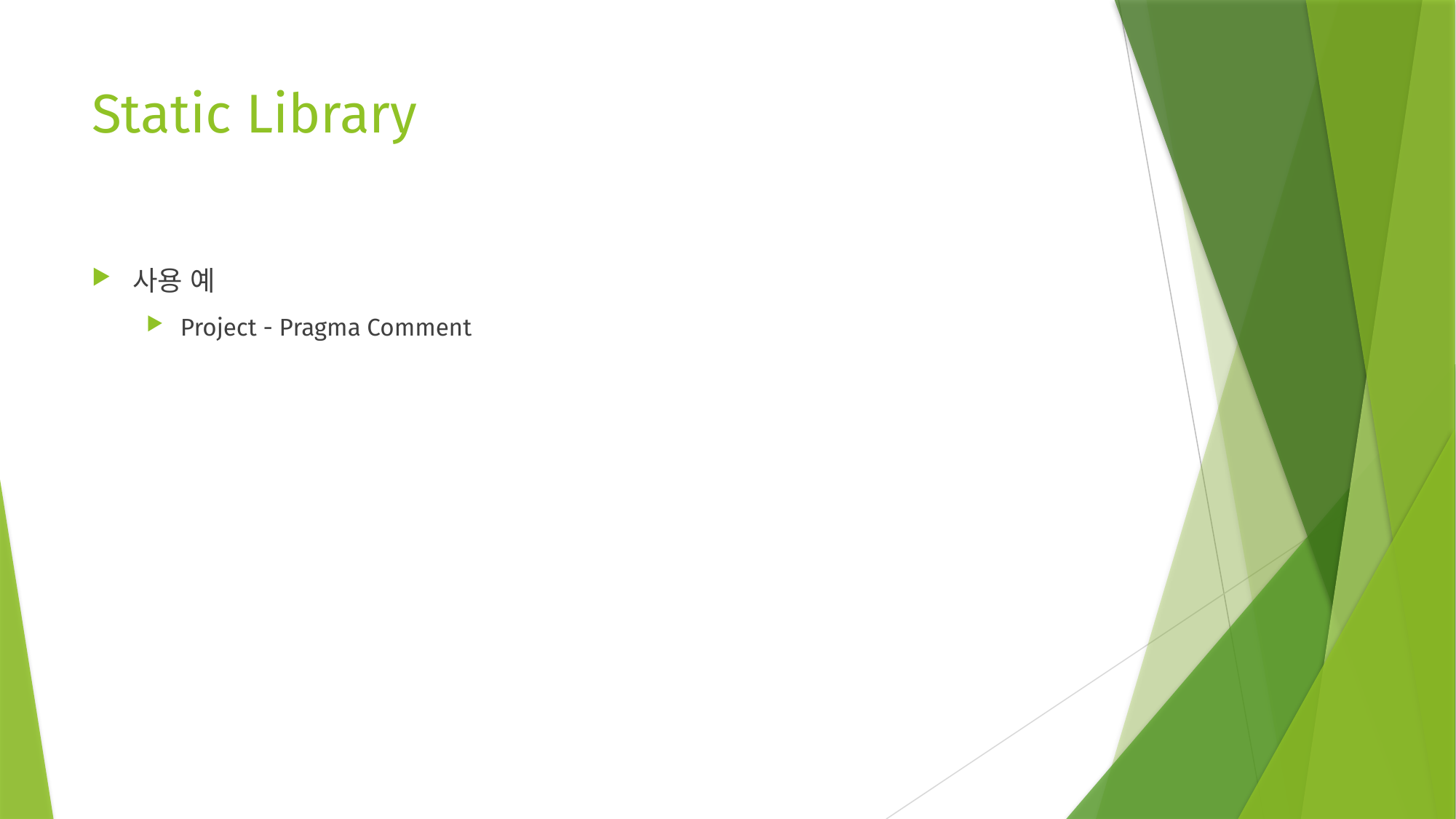

# Static Library
사용 예
Project - Pragma Comment